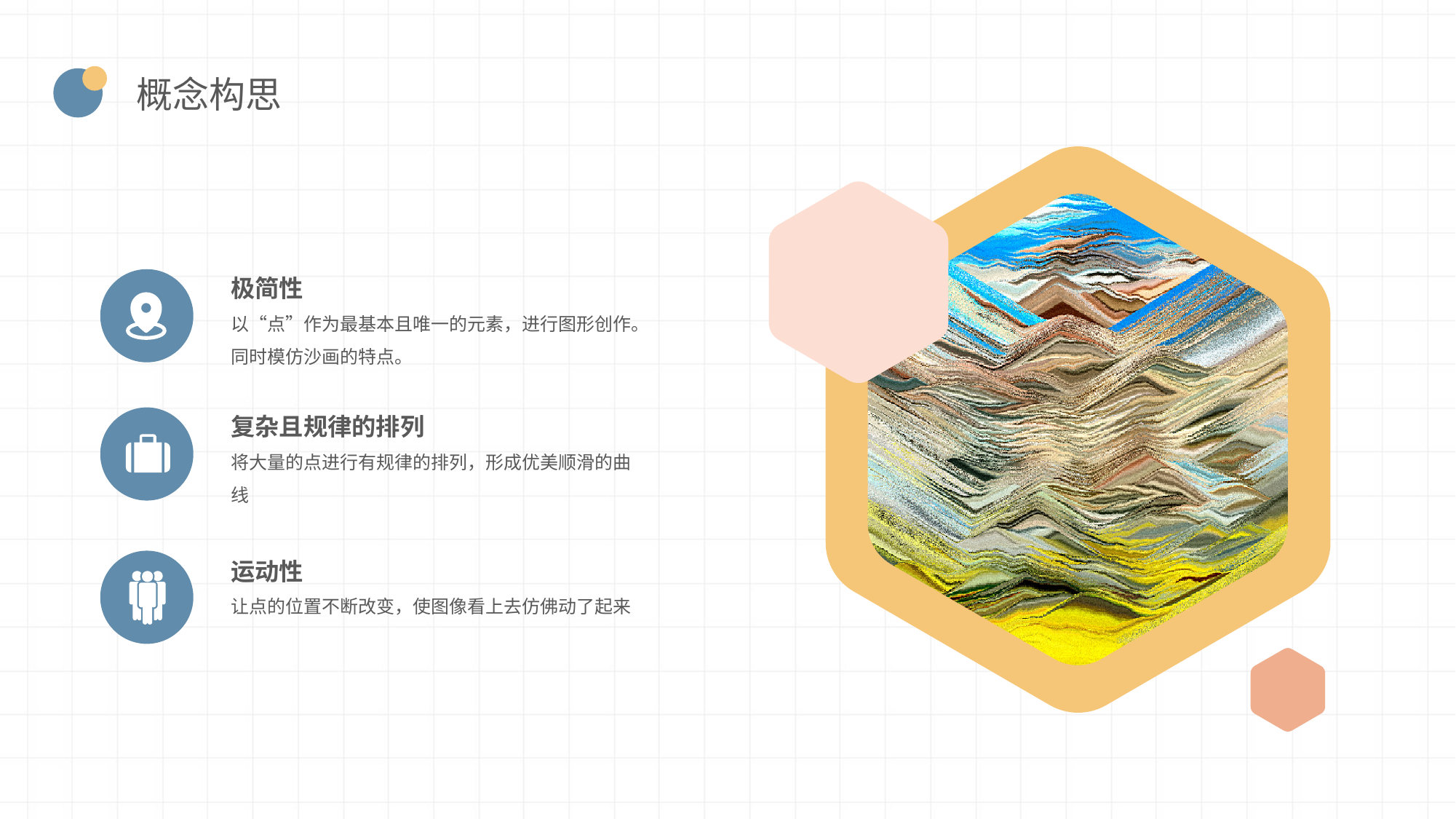

概念构思

极简性

以“点”作为最基本且唯一的元素，进行图形创作。同时模仿沙画的特点。

复杂且规律的排列

将大量的点进行有规律的排列，形成优美顺滑的曲线

运动性

让点的位置不断改变，使图像看上去仿佛动了起来